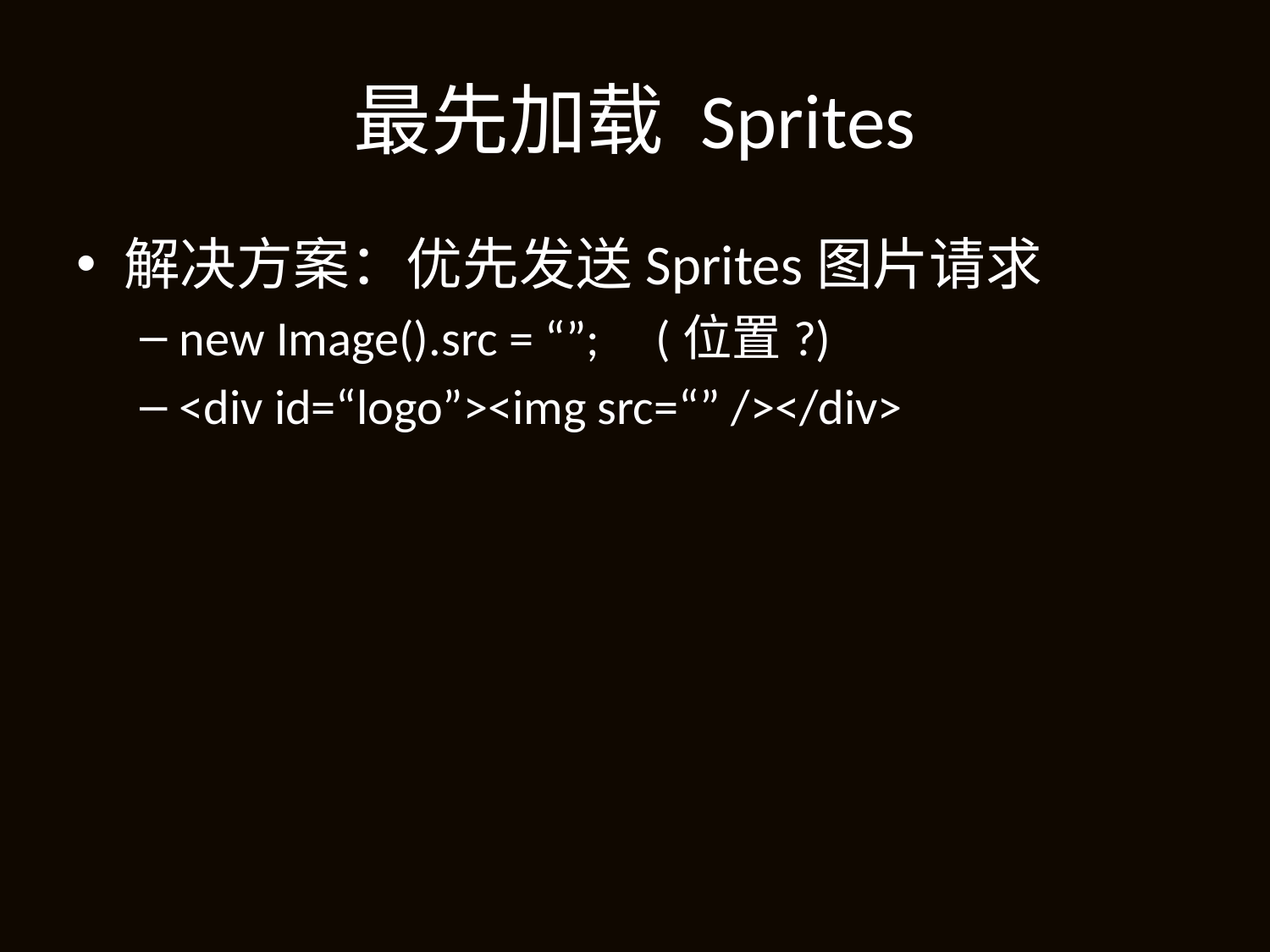

# 最先加载 Sprites
解决方案：优先发送Sprites图片请求
new Image().src = “”;     (位置?)
<div id=“logo”><img src=“” /></div>